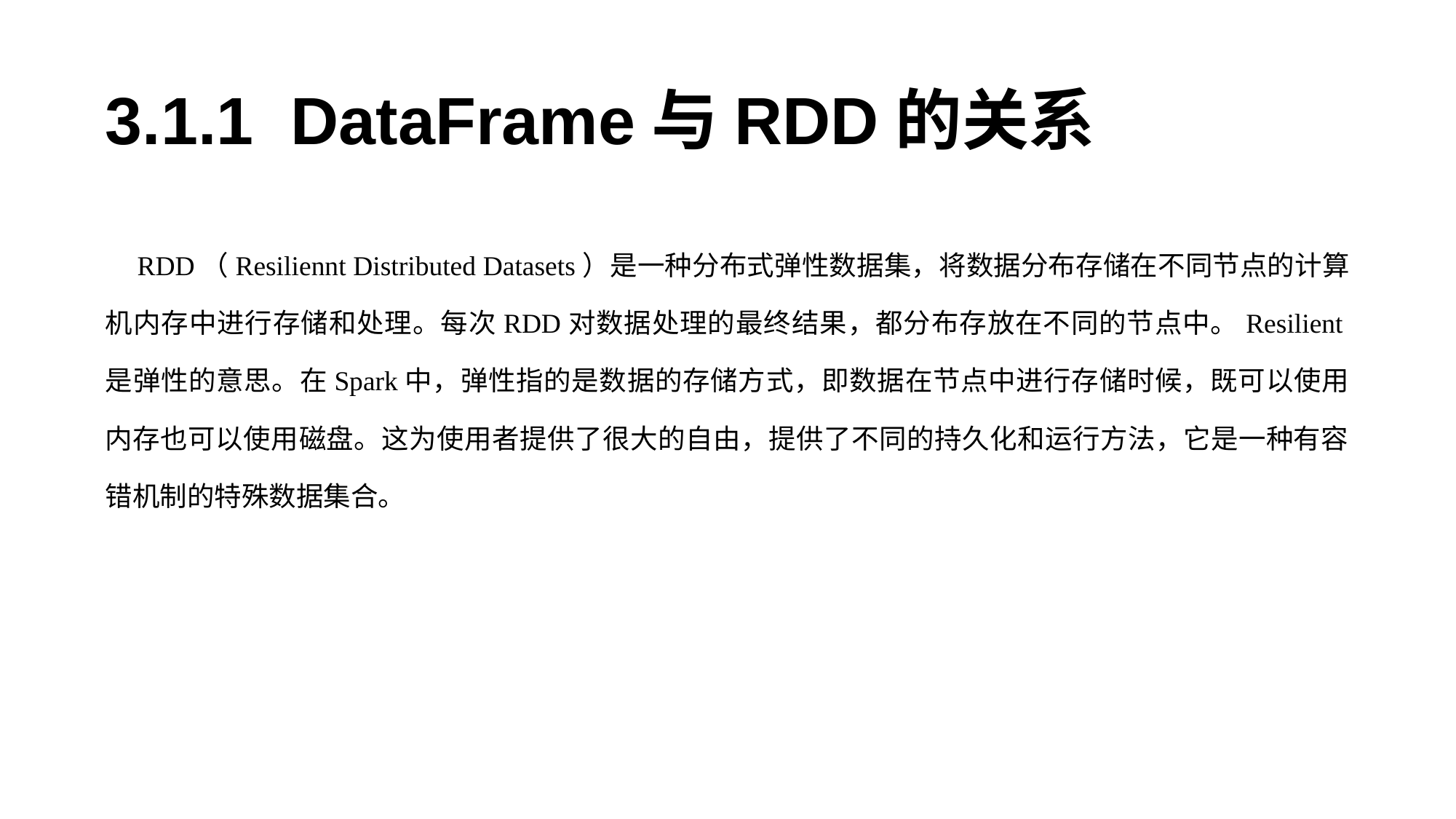

# 3.1.1  DataFrame与RDD的关系
RDD（Resiliennt Distributed Datasets）是一种分布式弹性数据集，将数据分布存储在不同节点的计算机内存中进行存储和处理。每次RDD对数据处理的最终结果，都分布存放在不同的节点中。Resilient是弹性的意思。在Spark中，弹性指的是数据的存储方式，即数据在节点中进行存储时候，既可以使用内存也可以使用磁盘。这为使用者提供了很大的自由，提供了不同的持久化和运行方法，它是一种有容错机制的特殊数据集合。